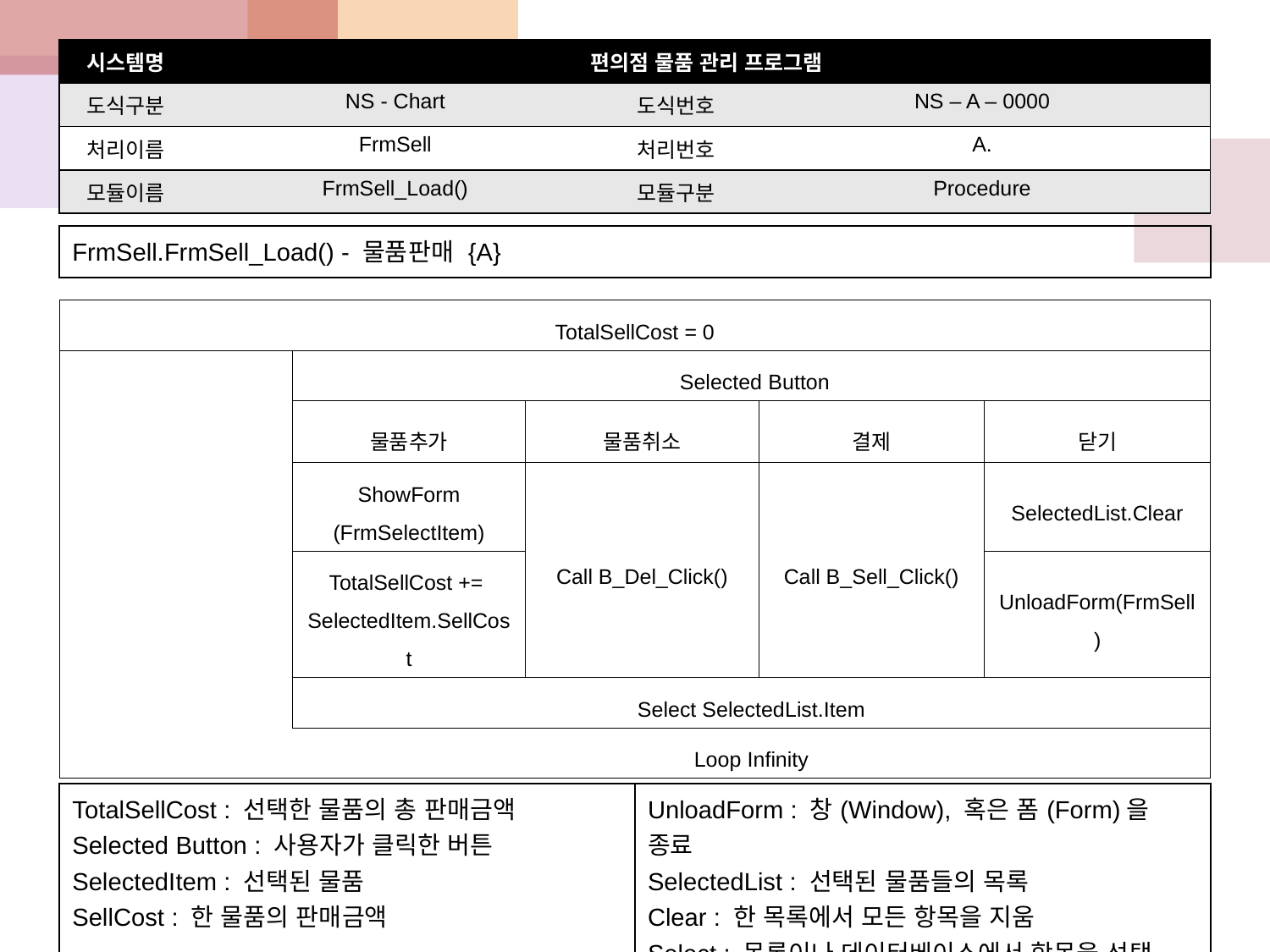

| 시스템명 | 편의점 물품 관리 프로그램 |  |  |
| --- | --- | --- | --- |
| 도식구분 | NS - Chart | 도식번호 | NS – A – 0000 |
| 처리이름 | FrmSell | 처리번호 | A. |
| 모듈이름 | FrmSell\_Load() | 모듈구분 | Procedure |
| FrmSell.FrmSell\_Load() - 물품판매 {A} |
| --- |
| TotalSellCost = 0 |  |  |  |  |
| --- | --- | --- | --- | --- |
|  |  | Selected Button |  |  |
|  | 물품추가 | 물품취소 | 결제 | 닫기 |
|  | ShowForm (FrmSelectItem) | Call B\_Del\_Click() | Call B\_Sell\_Click() | SelectedList.Clear |
|  | TotalSellCost += SelectedItem.SellCost |  |  | UnloadForm(FrmSell) |
|  | Select SelectedList.Item |  |  |  |
|  | Loop Infinity |  |  |  |
| TotalSellCost : 선택한 물품의 총 판매금액 Selected Button : 사용자가 클릭한 버튼 SelectedItem : 선택된 물품 SellCost : 한 물품의 판매금액 | UnloadForm : 창(Window), 혹은 폼(Form)을 종료 SelectedList : 선택된 물품들의 목록 Clear : 한 목록에서 모든 항목을 지움 Select : 목록이나 데이터베이스에서 항목을 선택 |
| --- | --- |